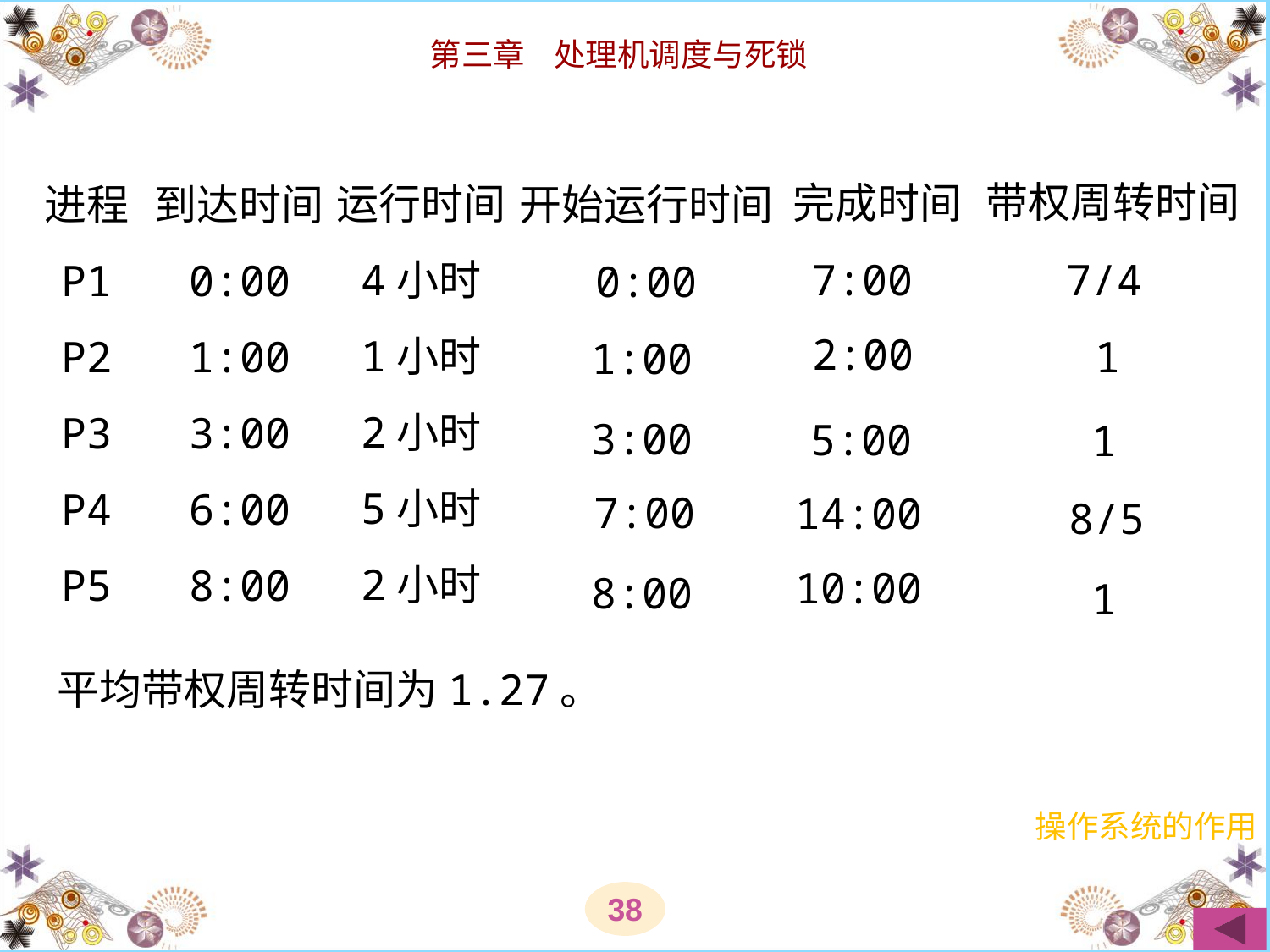

带权周转时间
完成时间
运行时间
4小时
1小时
2小时
5小时
2小时
进程
P1
P2
P3
P4
P5
到达时间
0:00
1:00
3:00
6:00
8:00
开始运行时间
7/4
7:00
0:00
2:00
1
1:00
3:00
5:00
1
7:00
14:00
8/5
10:00
8:00
1
平均带权周转时间为1.27。
操作系统的作用